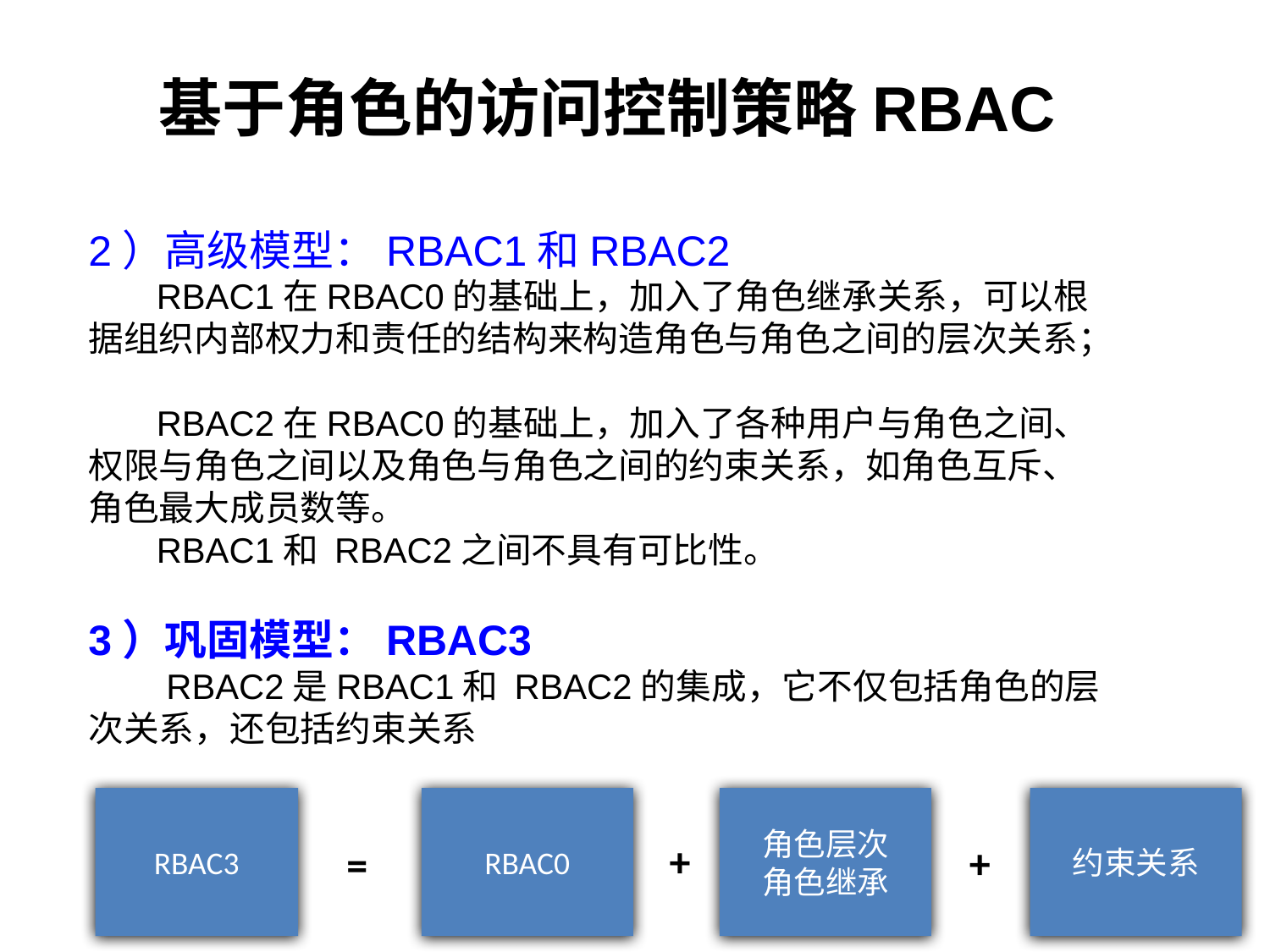

# 基于角色的访问控制策略RBAC
2）高级模型：RBAC1和RBAC2
       RBAC1在RBAC0的基础上，加入了角色继承关系，可以根据组织内部权力和责任的结构来构造角色与角色之间的层次关系；

       RBAC2在RBAC0的基础上，加入了各种用户与角色之间、权限与角色之间以及角色与角色之间的约束关系，如角色互斥、角色最大成员数等。
       RBAC1和 RBAC2之间不具有可比性。

3）巩固模型：RBAC3
        RBAC2是RBAC1和 RBAC2的集成，它不仅包括角色的层次关系，还包括约束关系
RBAC3
RBAC0
角色层次
角色继承
约束关系
+
+
=